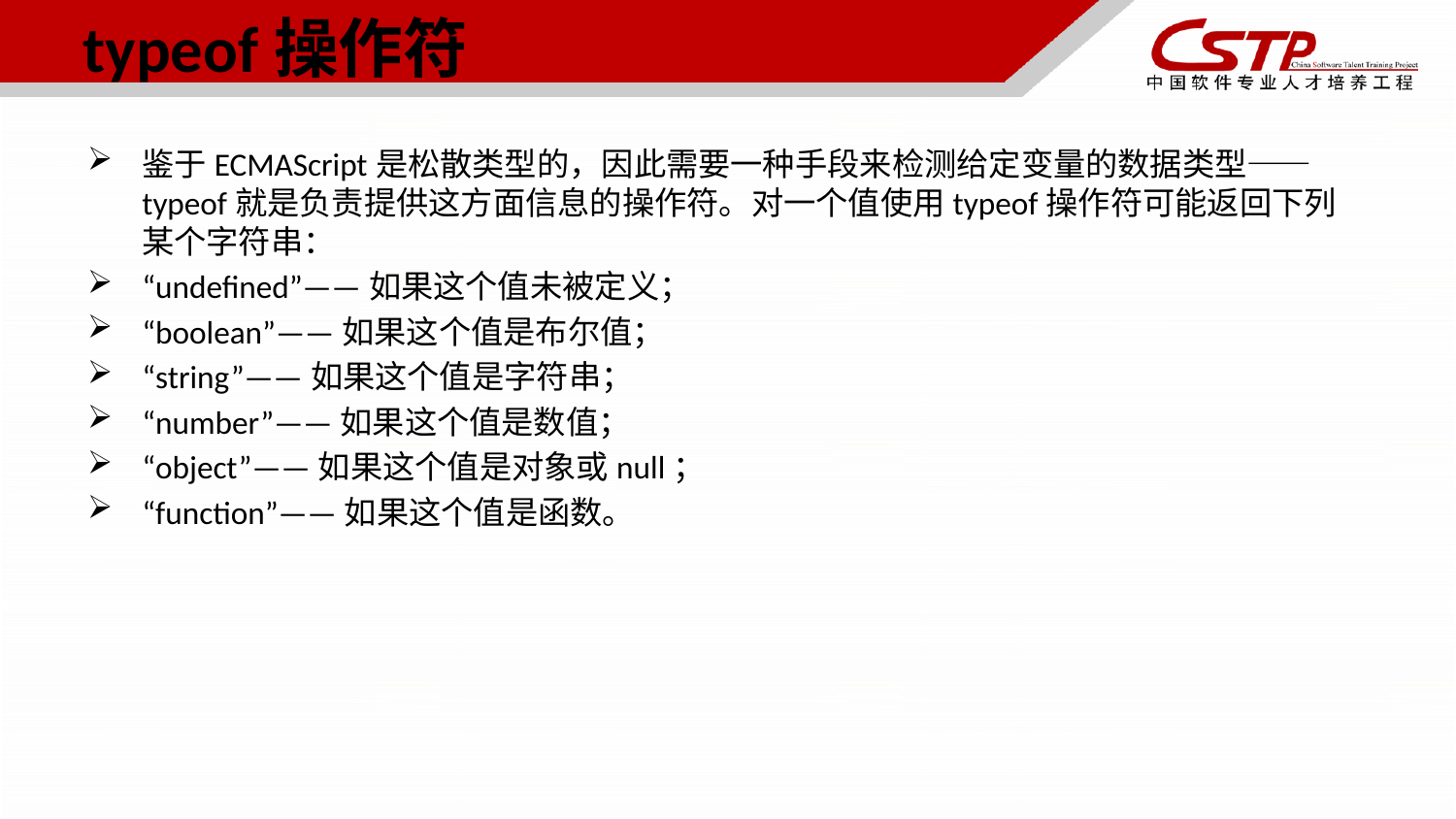

# typeof操作符
鉴于ECMAScript是松散类型的，因此需要一种手段来检测给定变量的数据类型——typeof就是负责提供这方面信息的操作符。对一个值使用typeof操作符可能返回下列某个字符串：
“undefined”——如果这个值未被定义；
“boolean”——如果这个值是布尔值；
“string”——如果这个值是字符串；
“number”——如果这个值是数值；
“object”——如果这个值是对象或null；
“function”——如果这个值是函数。